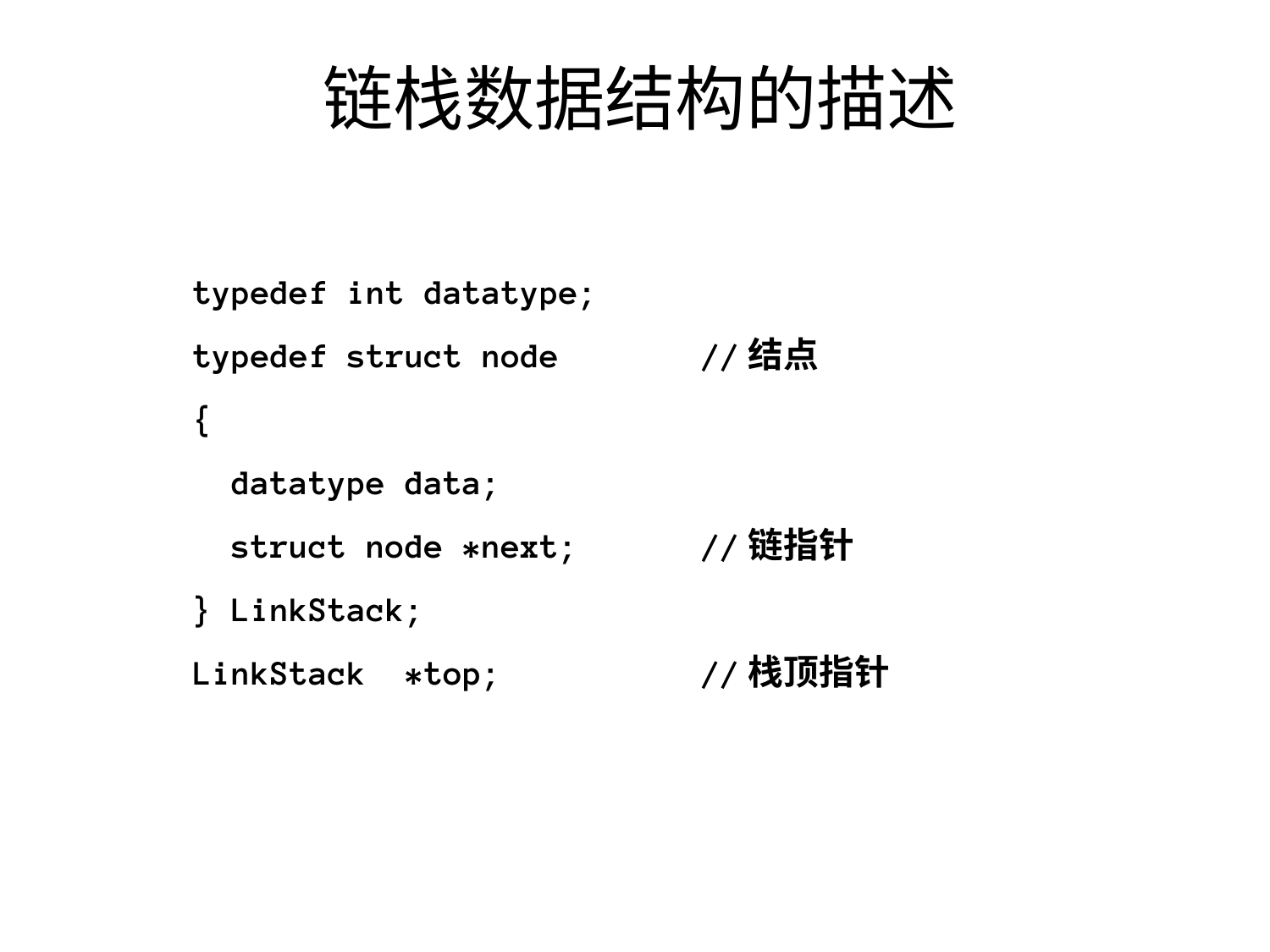

# 链栈数据结构的描述
typedef int datatype;
typedef struct node      	//结点
{
  datatype data;
  struct node *next;      	//链指针
} LinkStack;
LinkStack  *top;      	//栈顶指针
41